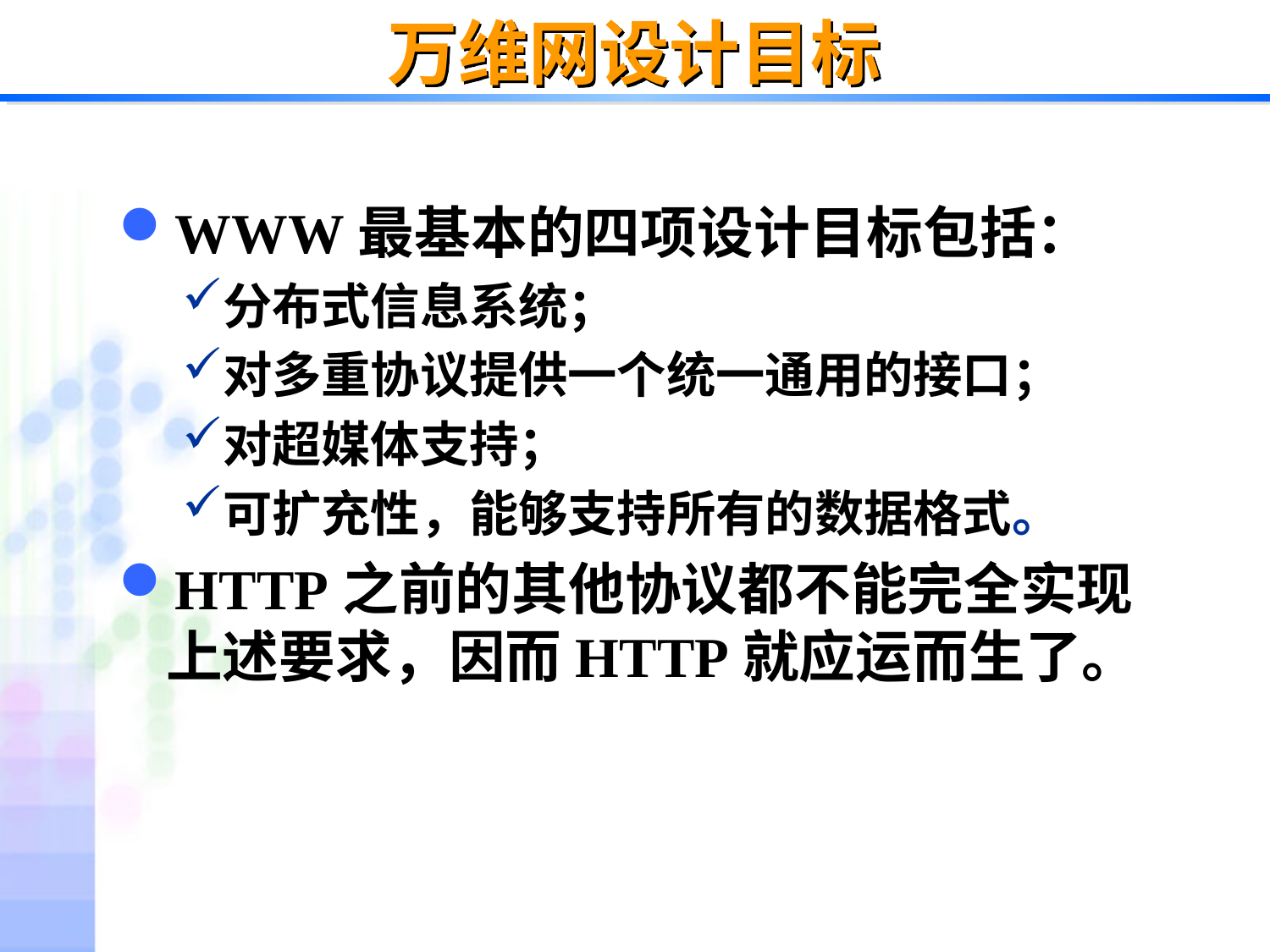

# 万维网设计目标
WWW最基本的四项设计目标包括：
分布式信息系统；
对多重协议提供一个统一通用的接口；
对超媒体支持；
可扩充性，能够支持所有的数据格式。
HTTP之前的其他协议都不能完全实现上述要求，因而HTTP就应运而生了。